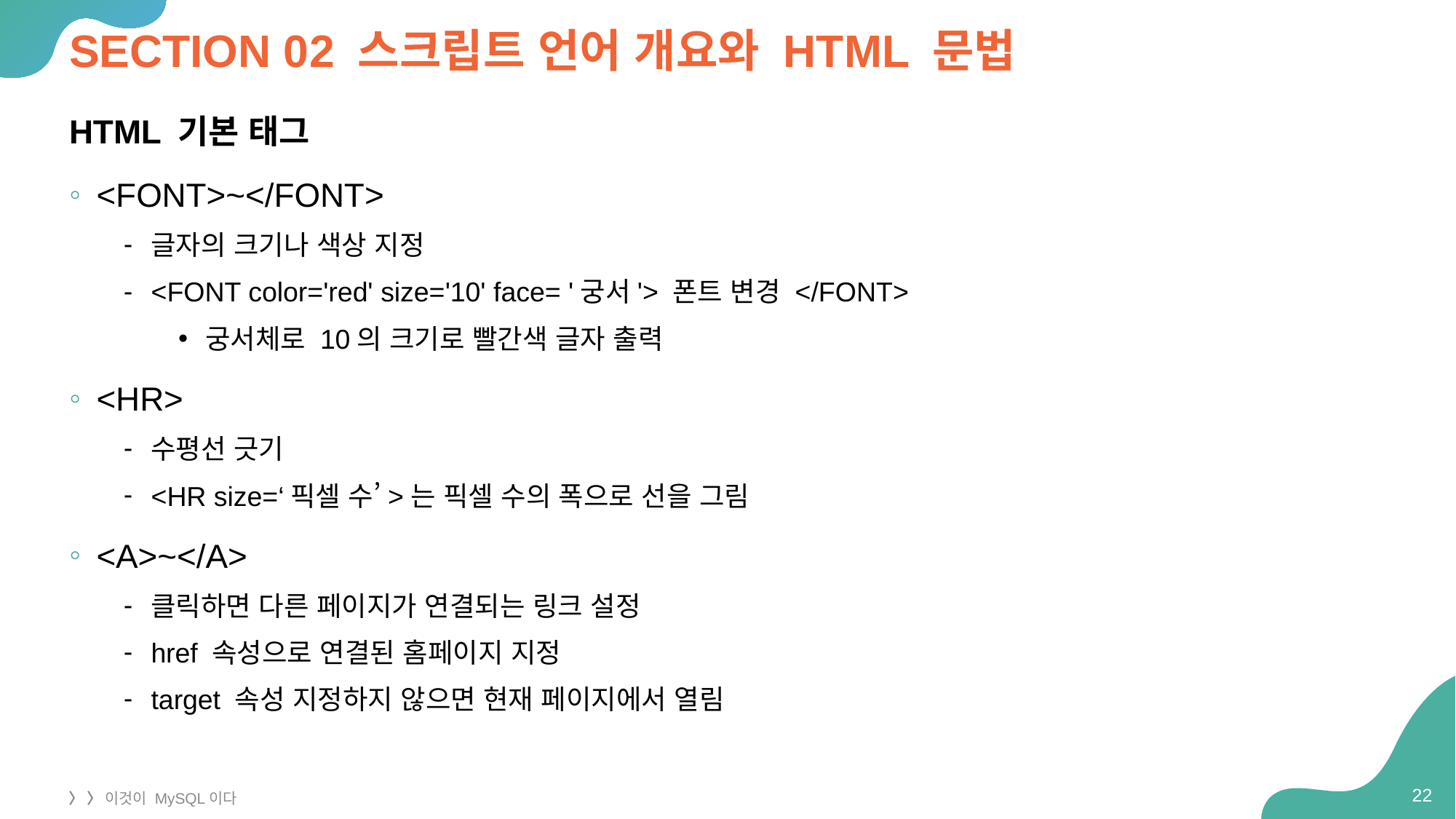

# SECTION 02 스크립트 언어 개요와 HTML 문법
HTML 기본 태그
<FONT>~</FONT>
글자의 크기나 색상 지정
<FONT color='red' size='10' face= '궁서'> 폰트 변경 </FONT>
궁서체로 10의 크기로 빨간색 글자 출력
<HR>
수평선 긋기
<HR size=‘픽셀 수’>는 픽셀 수의 폭으로 선을 그림
<A>~</A>
클릭하면 다른 페이지가 연결되는 링크 설정
href 속성으로 연결된 홈페이지 지정
target 속성 지정하지 않으면 현재 페이지에서 열림
22
〉 〉 이것이 MySQL이다